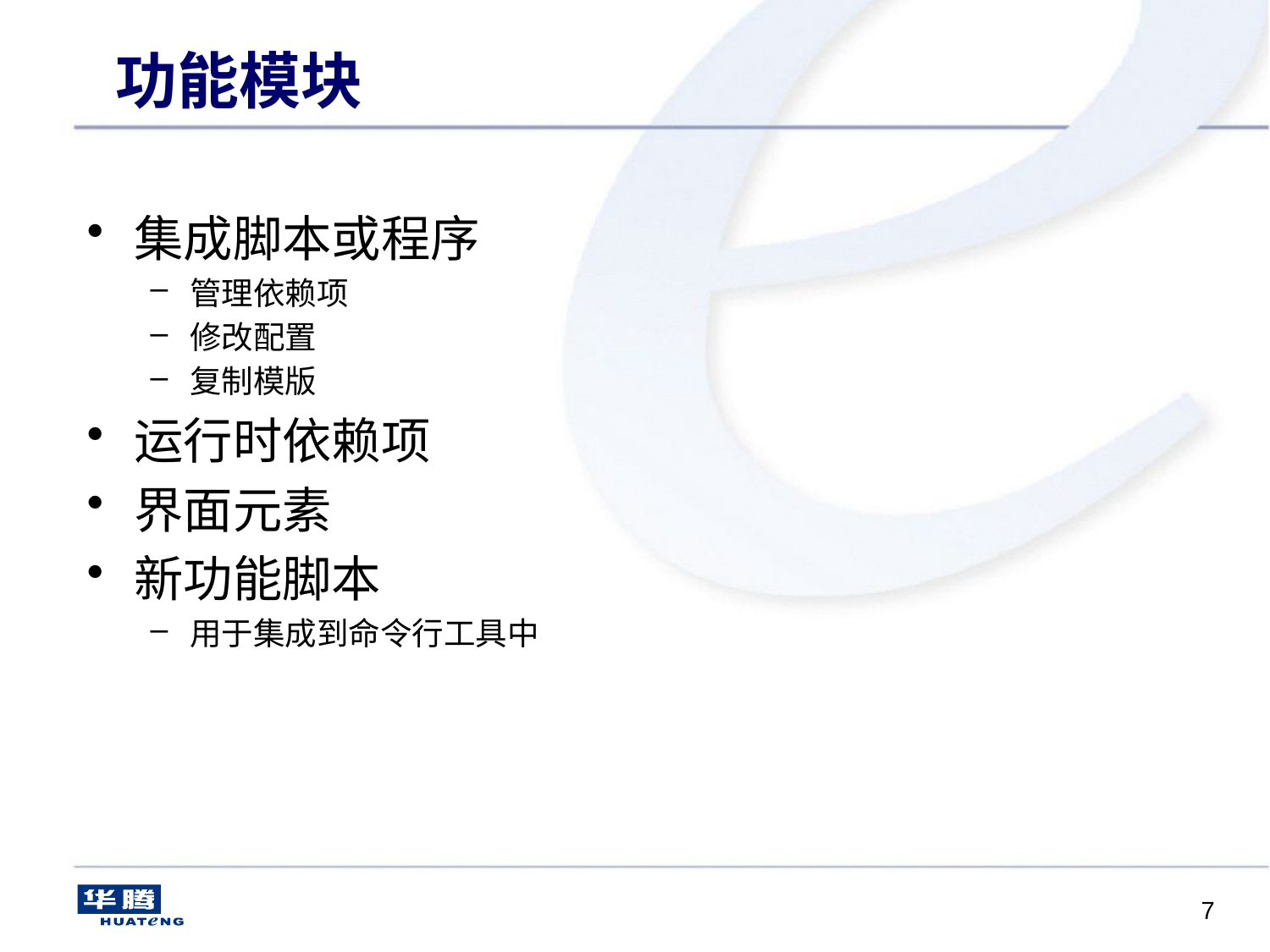

# 功能模块
集成脚本或程序
管理依赖项
修改配置
复制模版
运行时依赖项
界面元素
新功能脚本
用于集成到命令行工具中

7